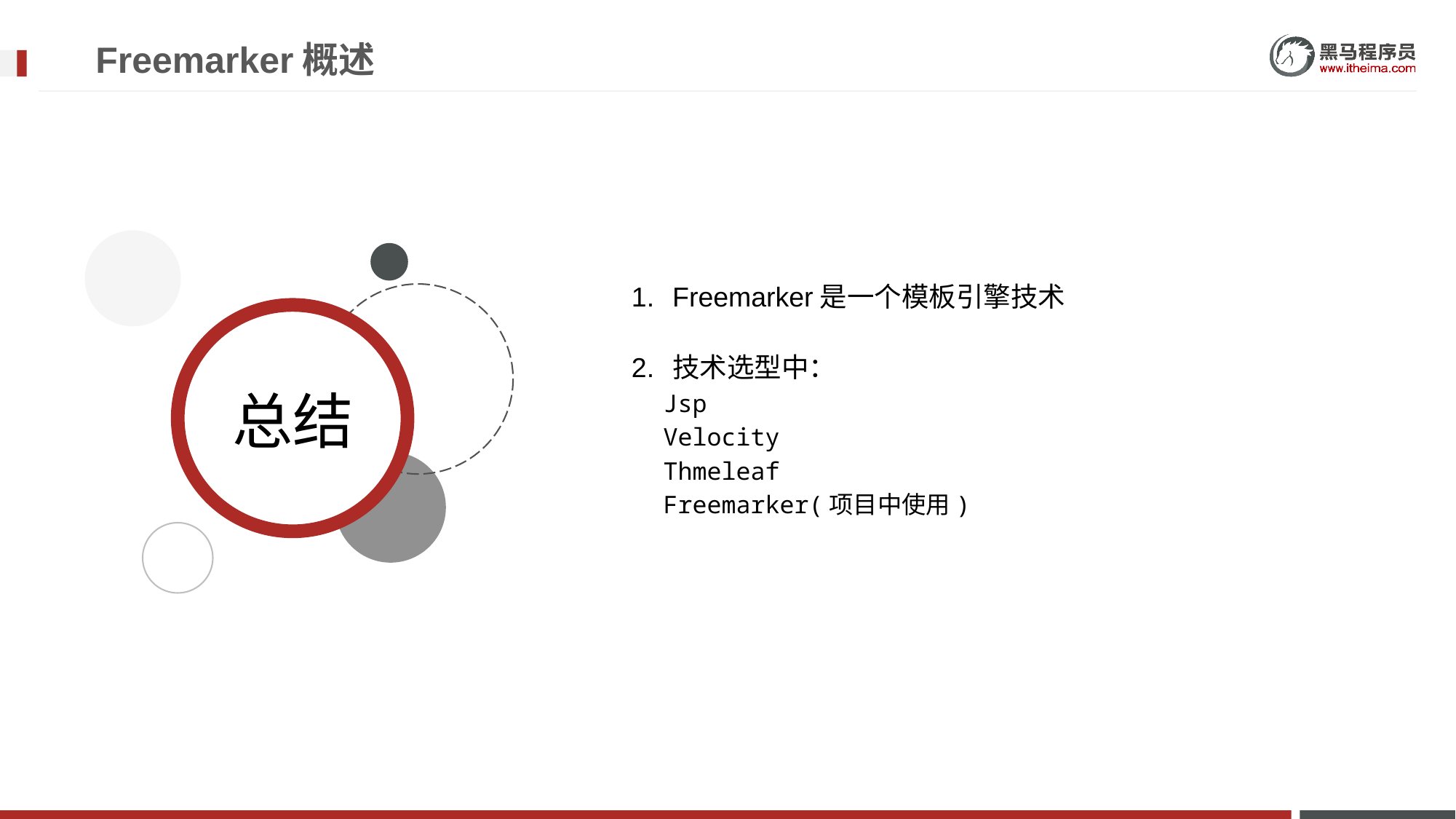

# Freemarker概述
Freemarker是一个模板引擎技术
技术选型中：
Jsp
Velocity
Thmeleaf
Freemarker(项目中使用)